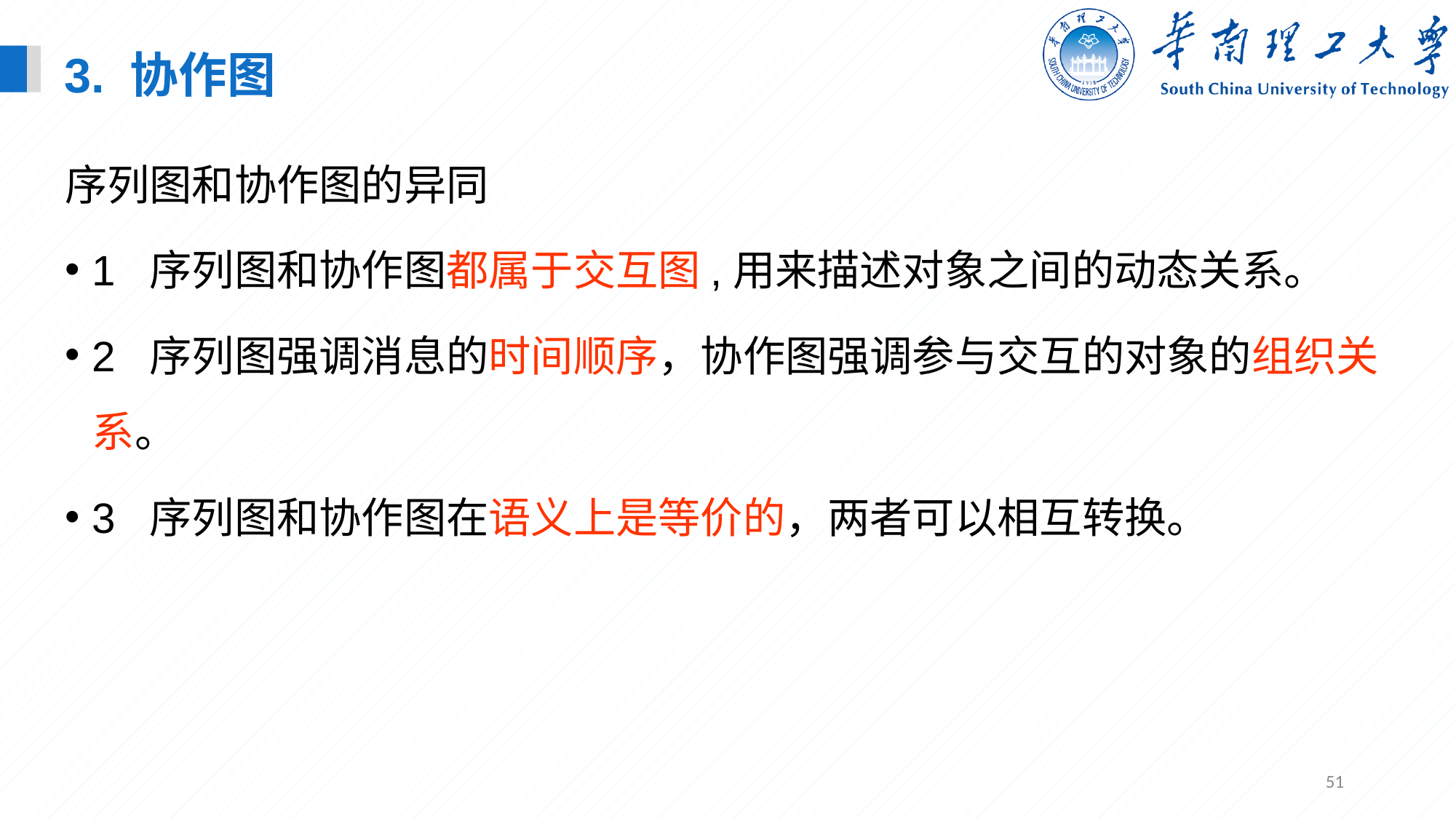

3. 协作图
序列图和协作图的异同
1  序列图和协作图都属于交互图,用来描述对象之间的动态关系。
2  序列图强调消息的时间顺序，协作图强调参与交互的对象的组织关系。
3  序列图和协作图在语义上是等价的，两者可以相互转换。

51